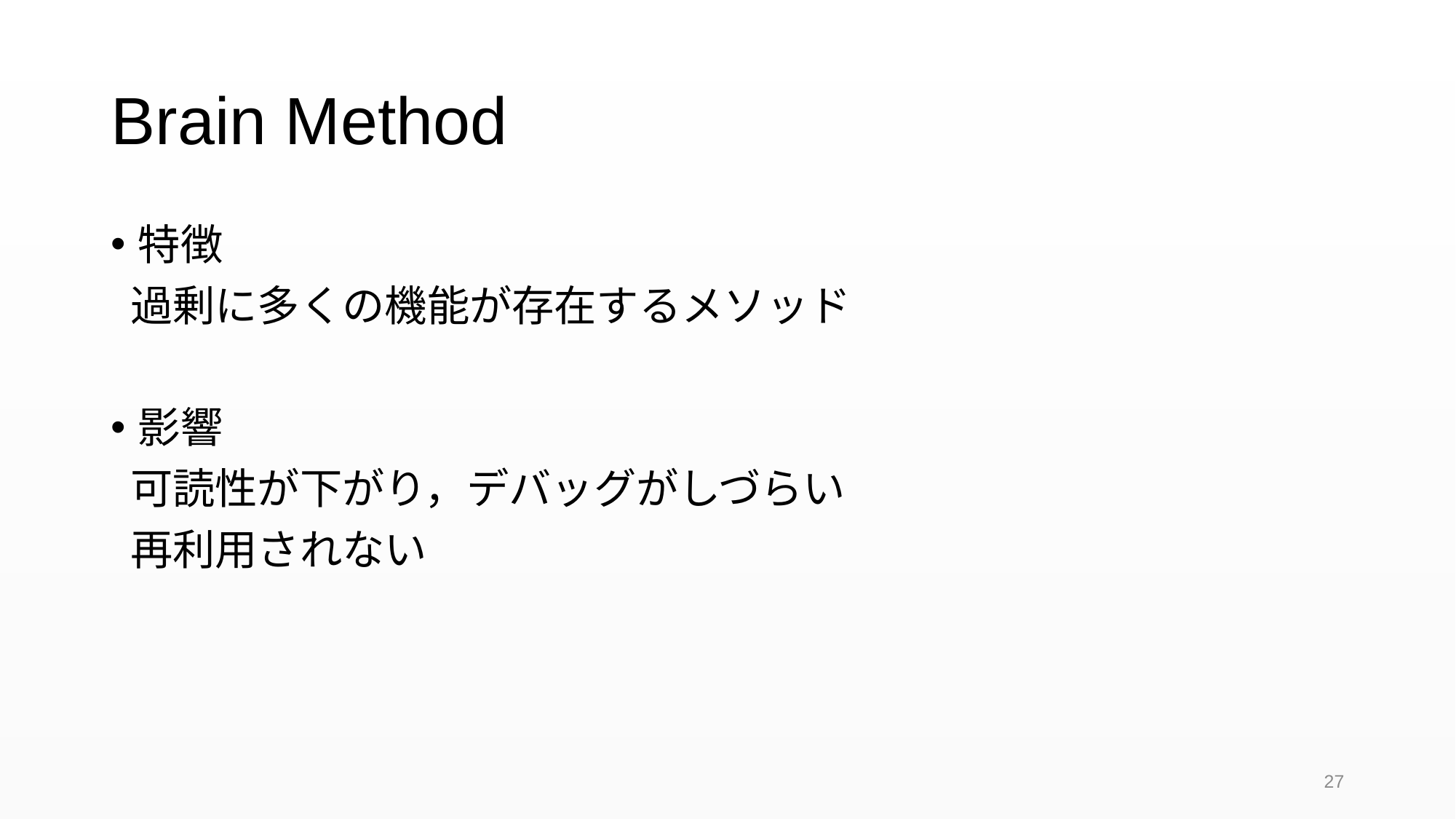

# Brain Method
特徴
 過剰に多くの機能が存在するメソッド

影響
 可読性が下がり，デバッグがしづらい
 再利用されない
27